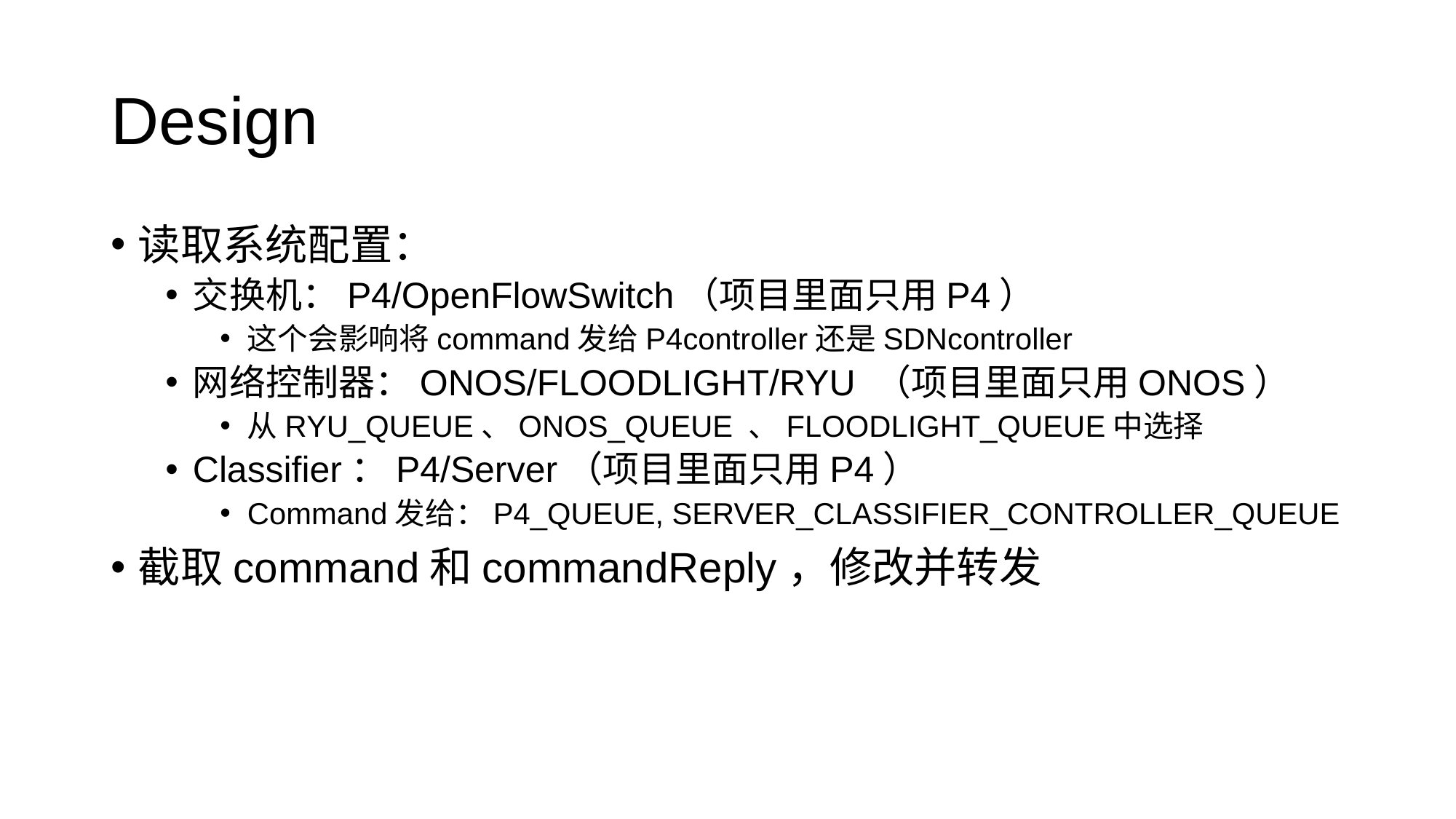

# Design
读取系统配置：
交换机：P4/OpenFlowSwitch（项目里面只用P4）
这个会影响将command发给P4controller还是SDNcontroller
网络控制器：ONOS/FLOODLIGHT/RYU （项目里面只用ONOS）
从RYU_QUEUE、ONOS_QUEUE 、FLOODLIGHT_QUEUE中选择
Classifier：P4/Server（项目里面只用P4）
Command发给：P4_QUEUE, SERVER_CLASSIFIER_CONTROLLER_QUEUE
截取command和commandReply，修改并转发